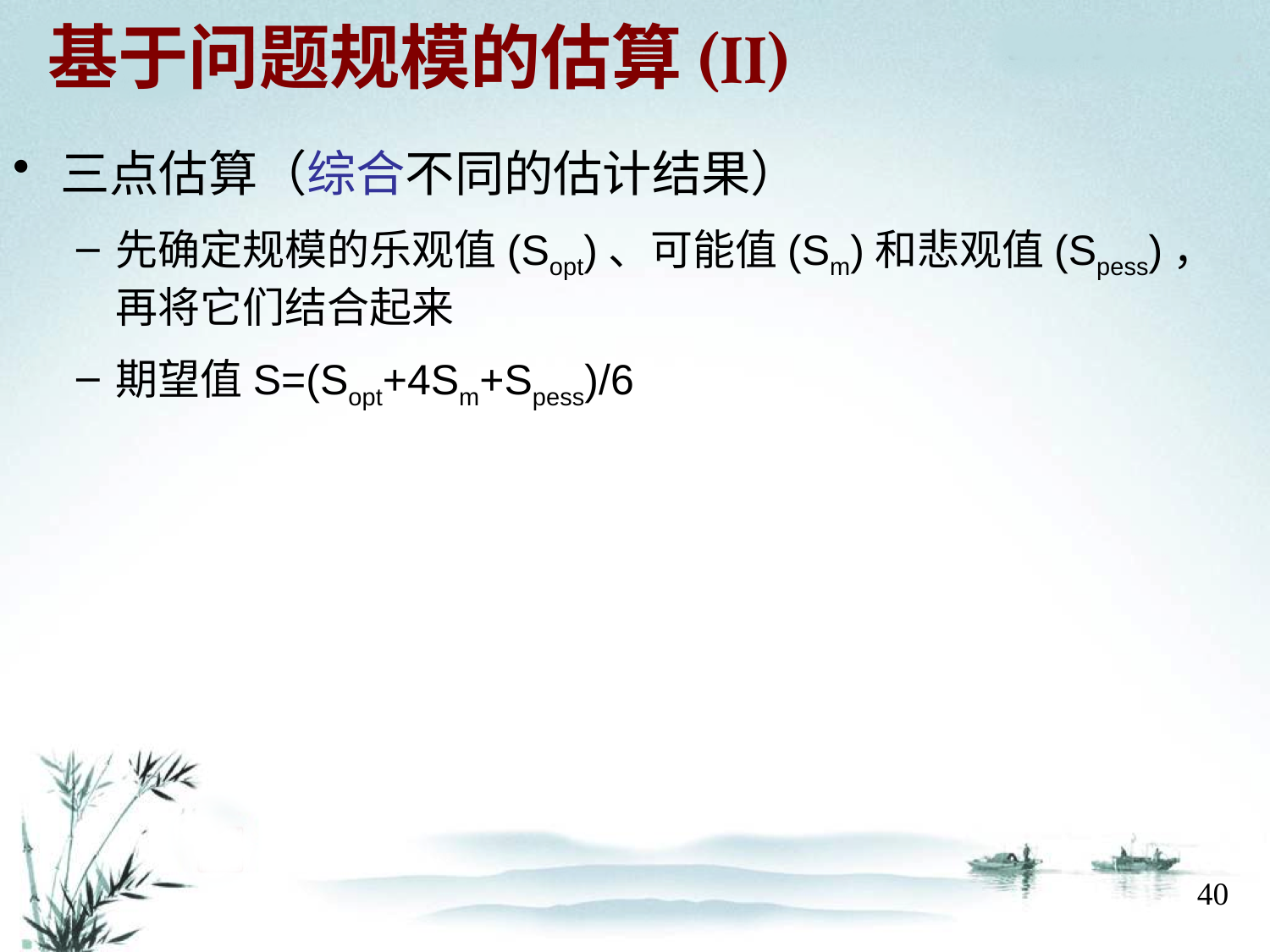

# 基于问题规模的估算(II)
三点估算（综合不同的估计结果）
先确定规模的乐观值(Sopt)、可能值(Sm)和悲观值(Spess)，再将它们结合起来
期望值S=(Sopt+4Sm+Spess)/6

40